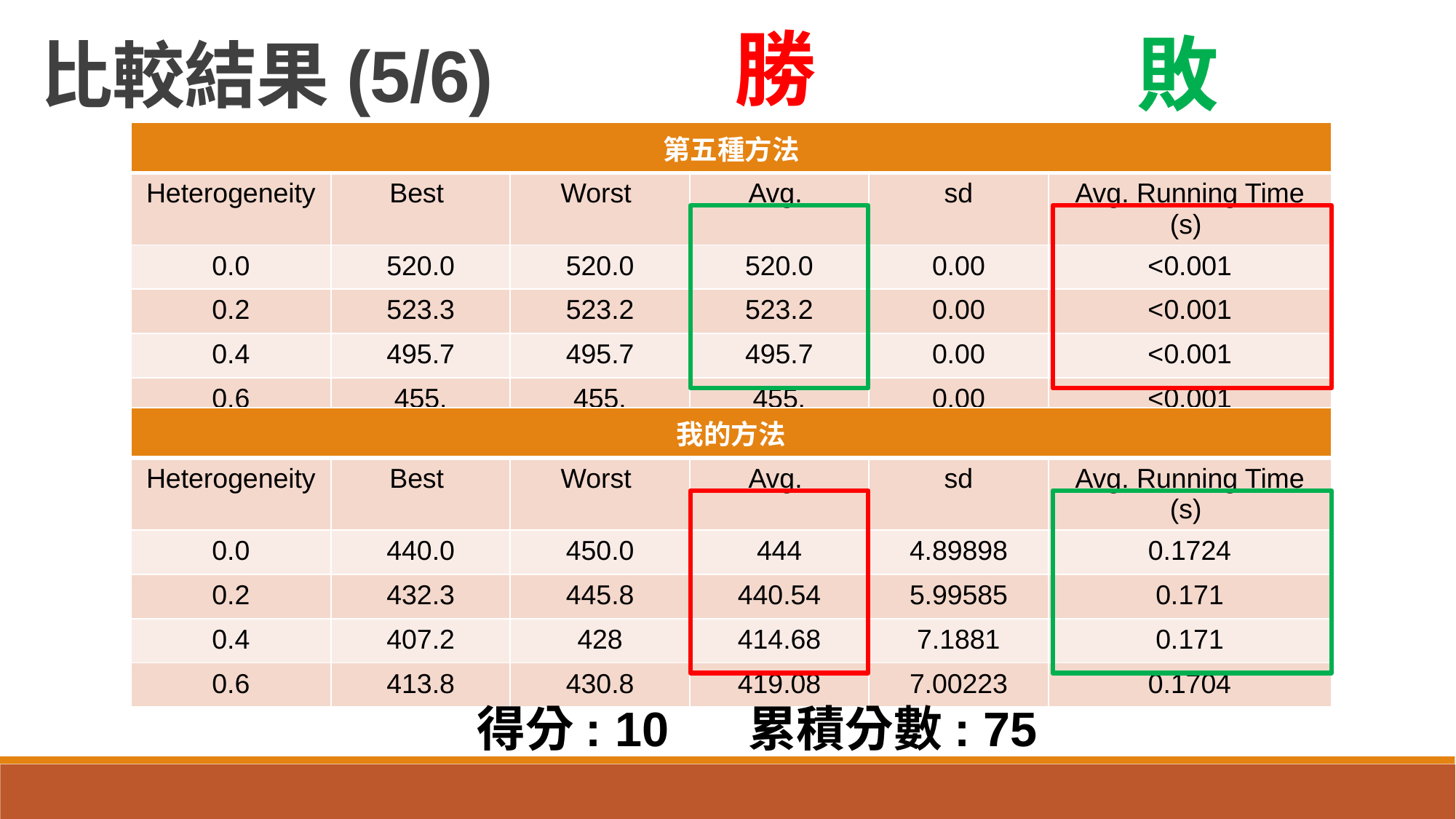

勝
敗
比較結果(5/6)
| 第五種方法 |  |  |  |  |  |
| --- | --- | --- | --- | --- | --- |
| Heterogeneity | Best | Worst | Avg. | sd | Avg. Running Time (s) |
| 0.0 | 520.0 | 520.0 | 520.0 | 0.00 | <0.001 |
| 0.2 | 523.3 | 523.2 | 523.2 | 0.00 | <0.001 |
| 0.4 | 495.7 | 495.7 | 495.7 | 0.00 | <0.001 |
| 0.6 | 455. | 455. | 455. | 0.00 | <0.001 |

| 我的方法 |  |  |  |  |  |
| --- | --- | --- | --- | --- | --- |
| Heterogeneity | Best | Worst | Avg. | sd | Avg. Running Time (s) |
| 0.0 | 440.0 | 450.0 | 444 | 4.89898 | 0.1724 |
| 0.2 | 432.3 | 445.8 | 440.54 | 5.99585 | 0.171 |
| 0.4 | 407.2 | 428 | 414.68 | 7.1881 | 0.171 |
| 0.6 | 413.8 | 430.8 | 419.08 | 7.00223 | 0.1704 |

得分: 10     累積分數: 75